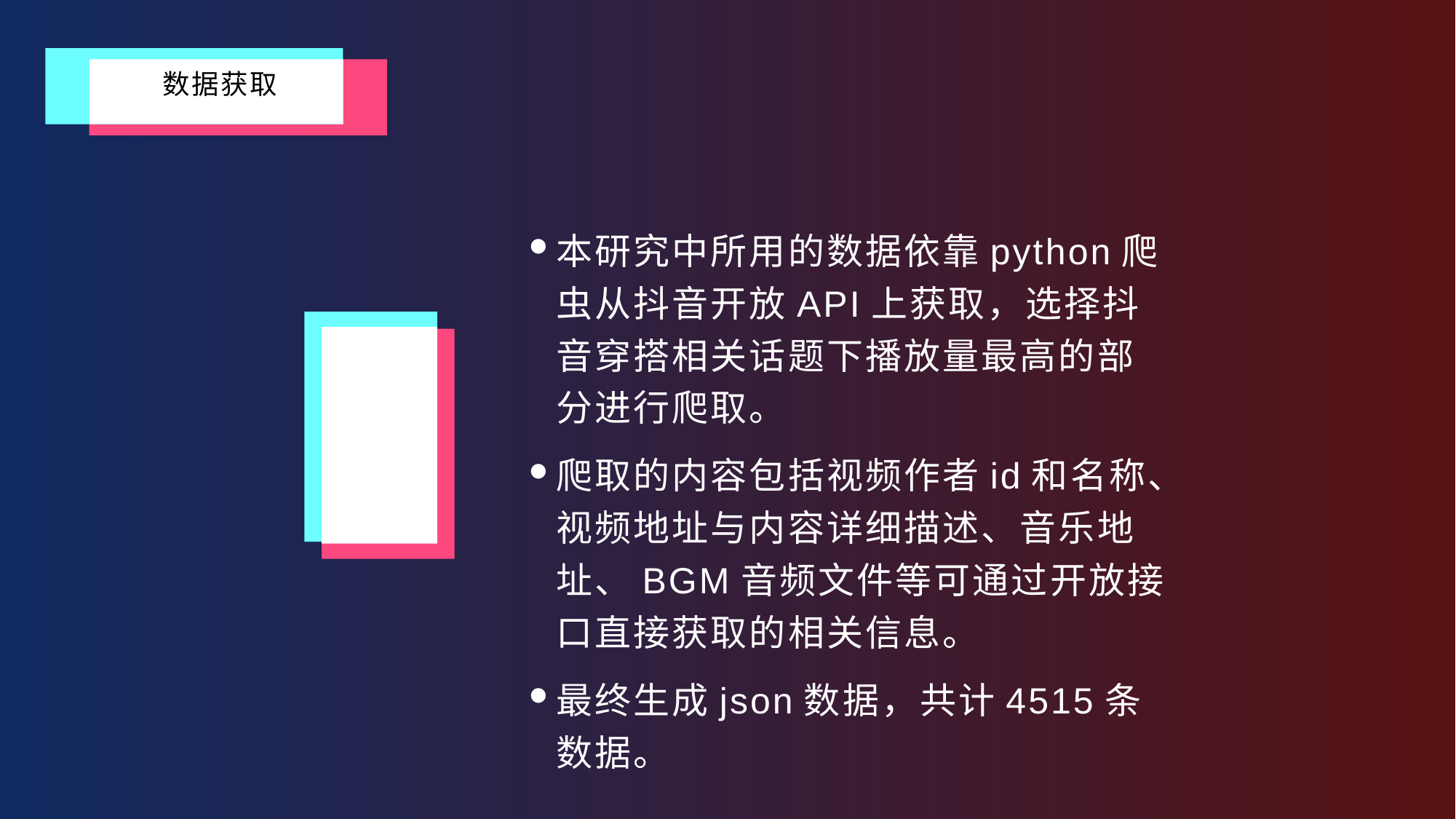

数据获取
本研究中所用的数据依靠python爬虫从抖音开放API上获取，选择抖音穿搭相关话题下播放量最高的部分进行爬取。
爬取的内容包括视频作者id和名称、视频地址与内容详细描述、音乐地址、BGM音频文件等可通过开放接口直接获取的相关信息。
最终生成json数据，共计4515条数据。